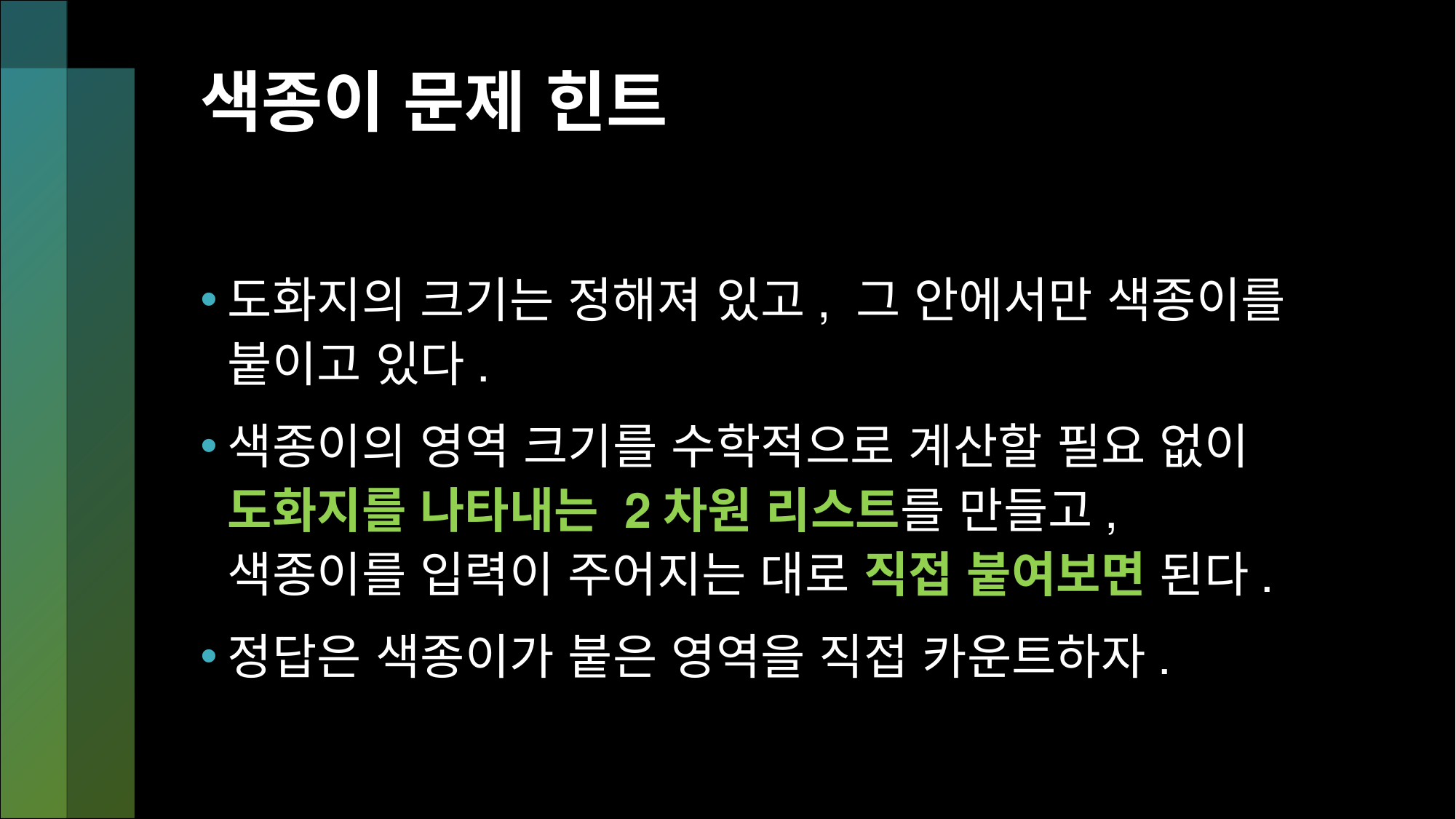

# 색종이 문제 힌트
도화지의 크기는 정해져 있고, 그 안에서만 색종이를 붙이고 있다.
색종이의 영역 크기를 수학적으로 계산할 필요 없이 도화지를 나타내는 2차원 리스트를 만들고,
색종이를 입력이 주어지는 대로 직접 붙여보면 된다.
정답은 색종이가 붙은 영역을 직접 카운트하자.